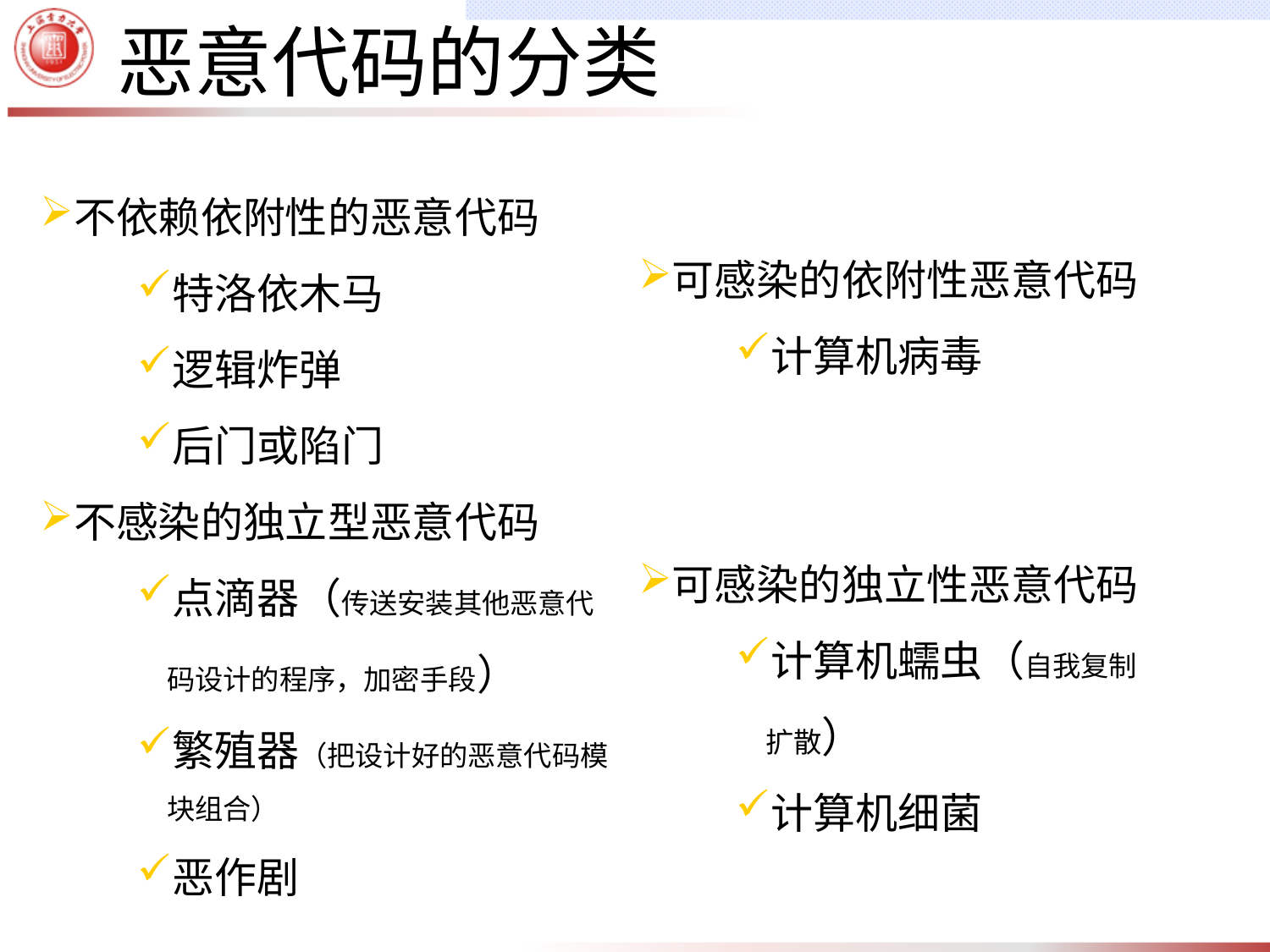

恶意代码的分类
不依赖依附性的恶意代码
特洛依木马
逻辑炸弹
后门或陷门
不感染的独立型恶意代码
点滴器（传送安装其他恶意代码设计的程序，加密手段）
繁殖器（把设计好的恶意代码模块组合）
恶作剧
可感染的依附性恶意代码
计算机病毒

可感染的独立性恶意代码
计算机蠕虫（自我复制扩散）
计算机细菌